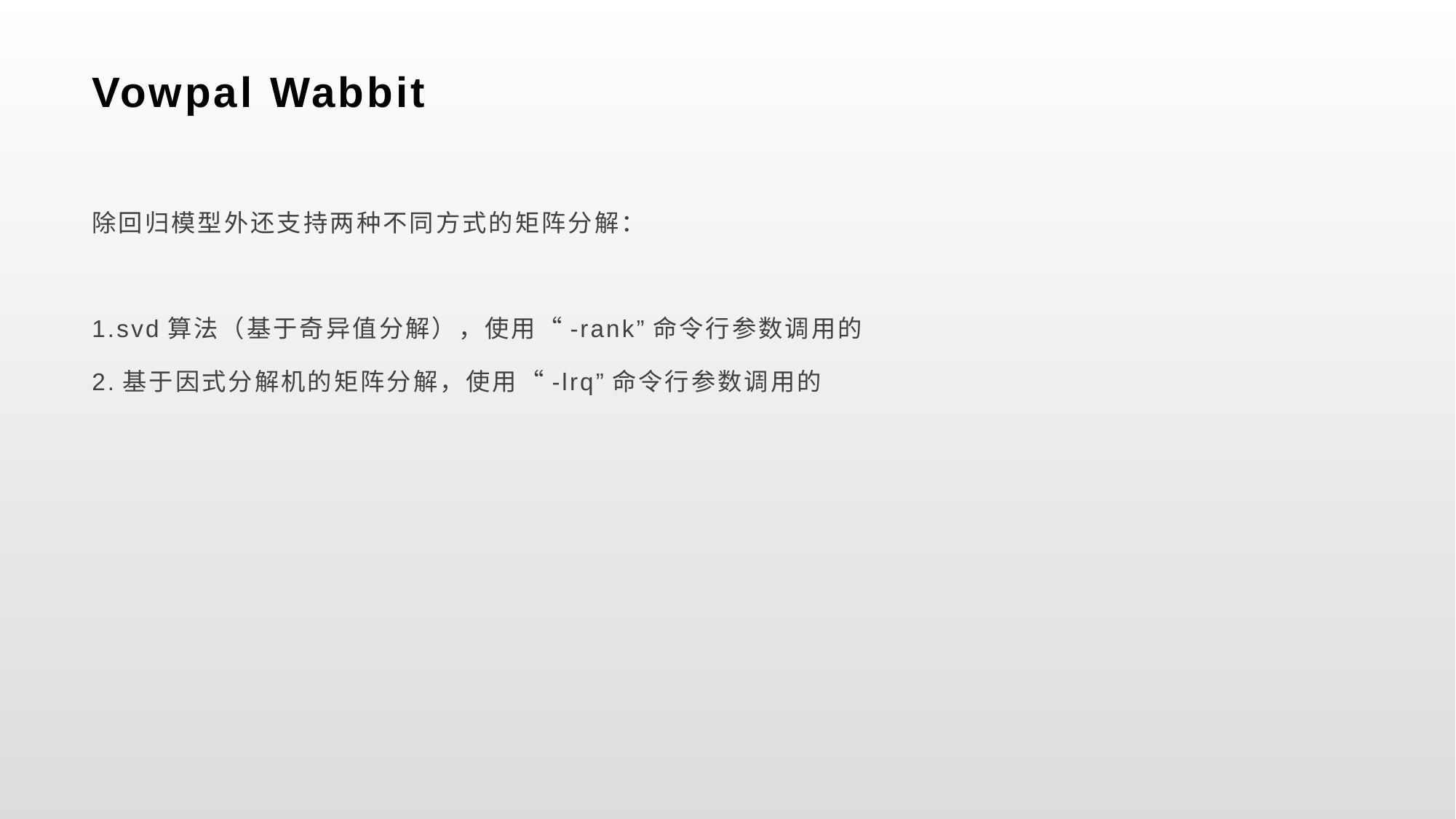

# Vowpal Wabbit

除回归模型外还支持两种不同方式的矩阵分解：

1.svd算法（基于奇异值分解），使用“-rank”命令行参数调用的
2.基于因式分解机的矩阵分解，使用“-lrq”命令行参数调用的